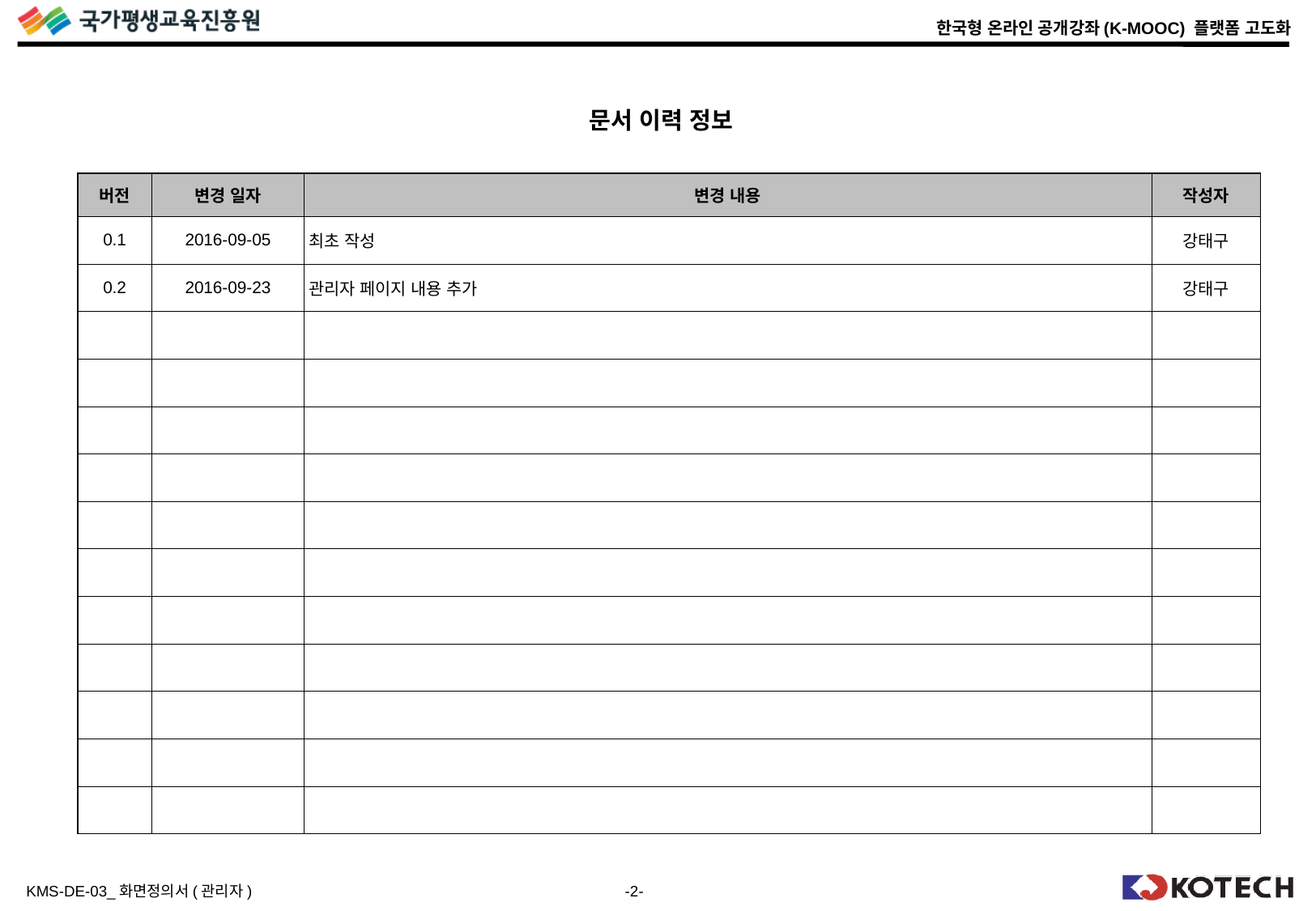

문서 이력 정보
| 버전 | 변경 일자 | 변경 내용 | 작성자 |
| --- | --- | --- | --- |
| 0.1 | 2016-09-05 | 최초 작성 | 강태구 |
| 0.2 | 2016-09-23 | 관리자 페이지 내용 추가 | 강태구 |
|  |  |  |  |
|  |  |  |  |
|  |  |  |  |
|  |  |  |  |
|  |  |  |  |
|  |  |  |  |
|  |  |  |  |
|  |  |  |  |
|  |  |  |  |
|  |  |  |  |
|  |  |  |  |